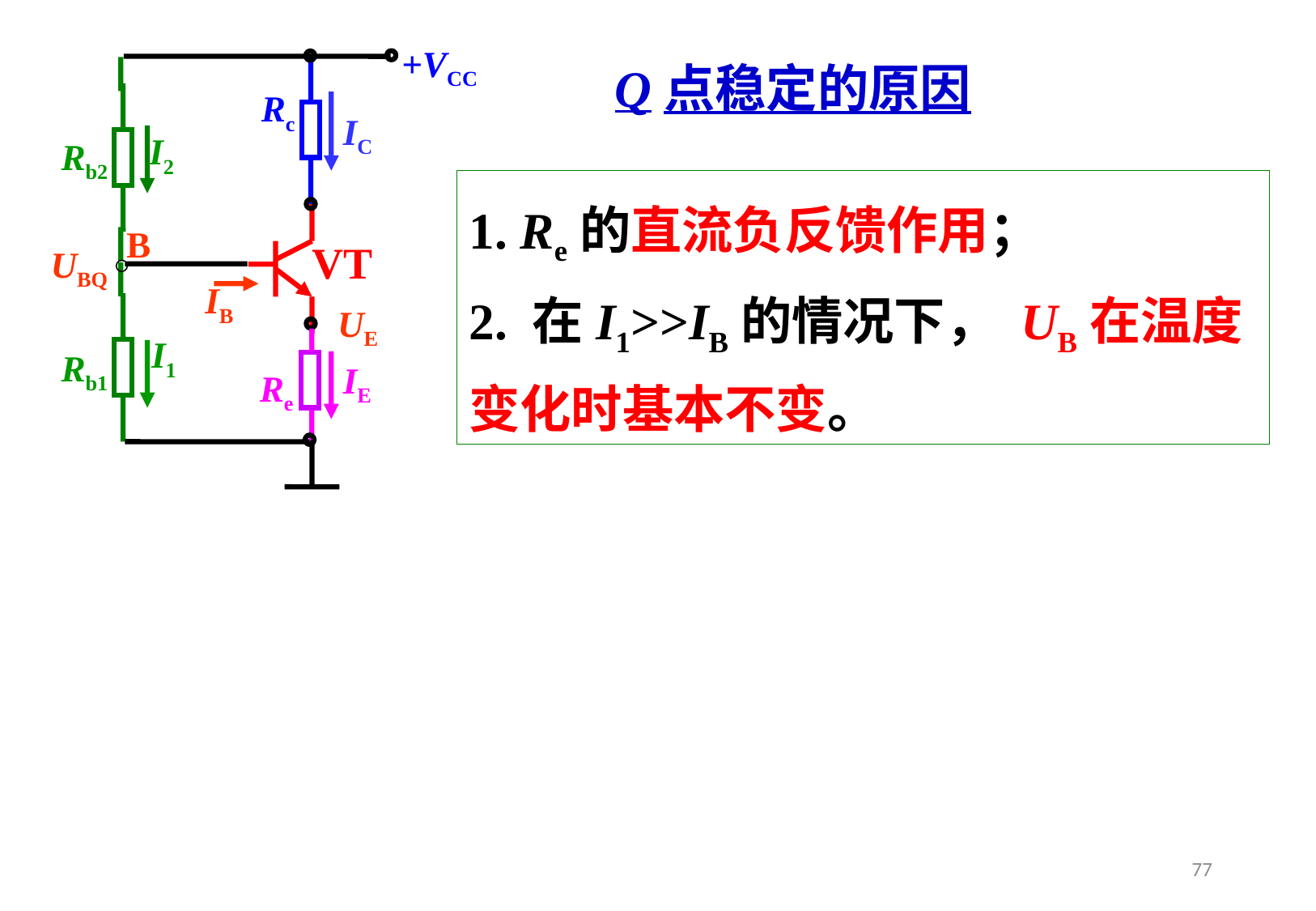

+VCC

Rc

IC
I2

Rb2

B

VT
UBQ

IB

UE

I1

Rb1

IE

Re

Q点稳定的原因
1. Re的直流负反馈作用；
2. 在I1>>IB的情况下， UB在温度变化时基本不变。
77